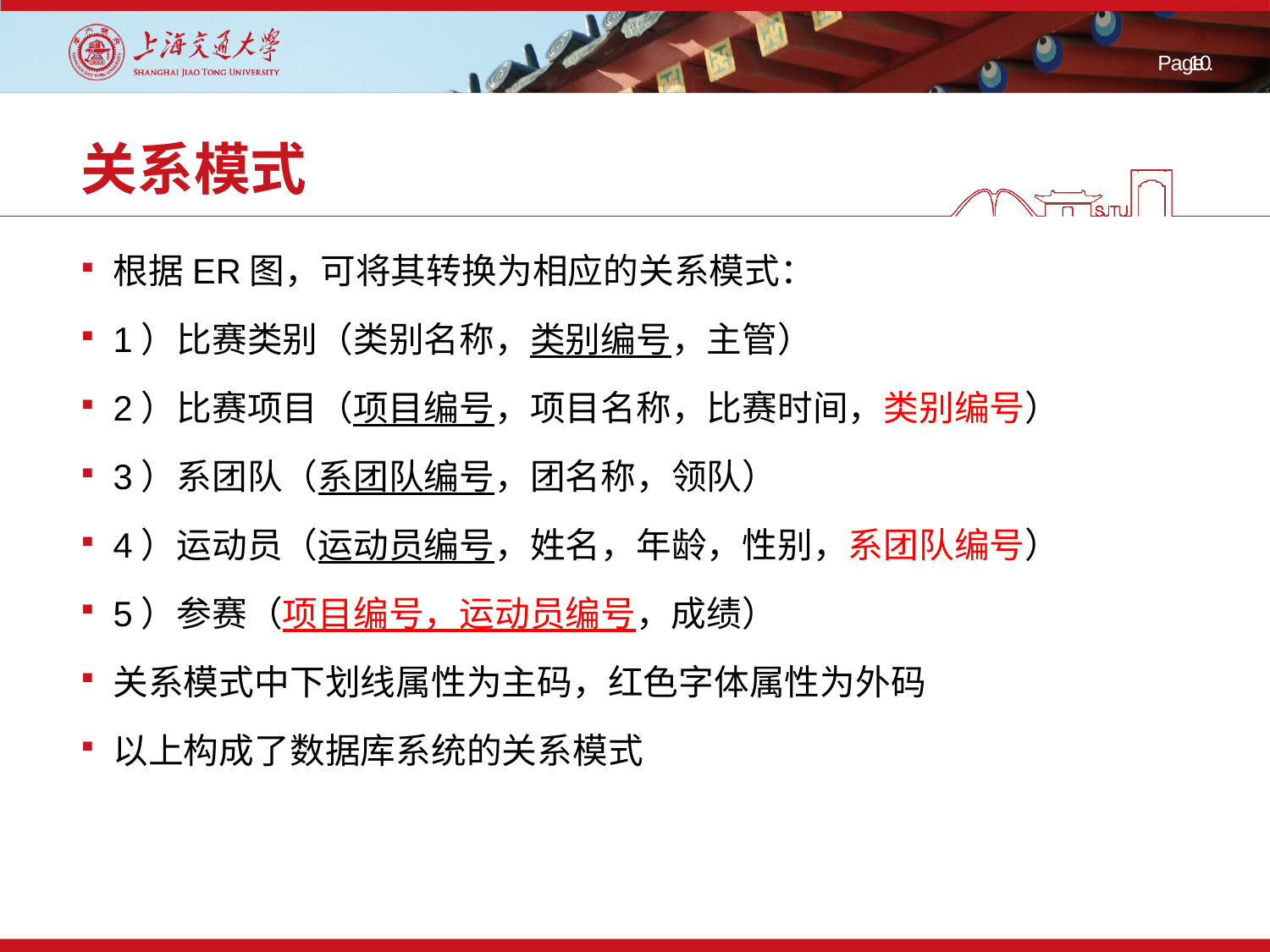

# 关系模式
根据ER图，可将其转换为相应的关系模式：
1）比赛类别（类别名称，类别编号，主管）
2）比赛项目（项目编号，项目名称，比赛时间，类别编号）
3）系团队（系团队编号，团名称，领队）
4）运动员（运动员编号，姓名，年龄，性别，系团队编号）
5）参赛（项目编号，运动员编号，成绩）
关系模式中下划线属性为主码，红色字体属性为外码
以上构成了数据库系统的关系模式